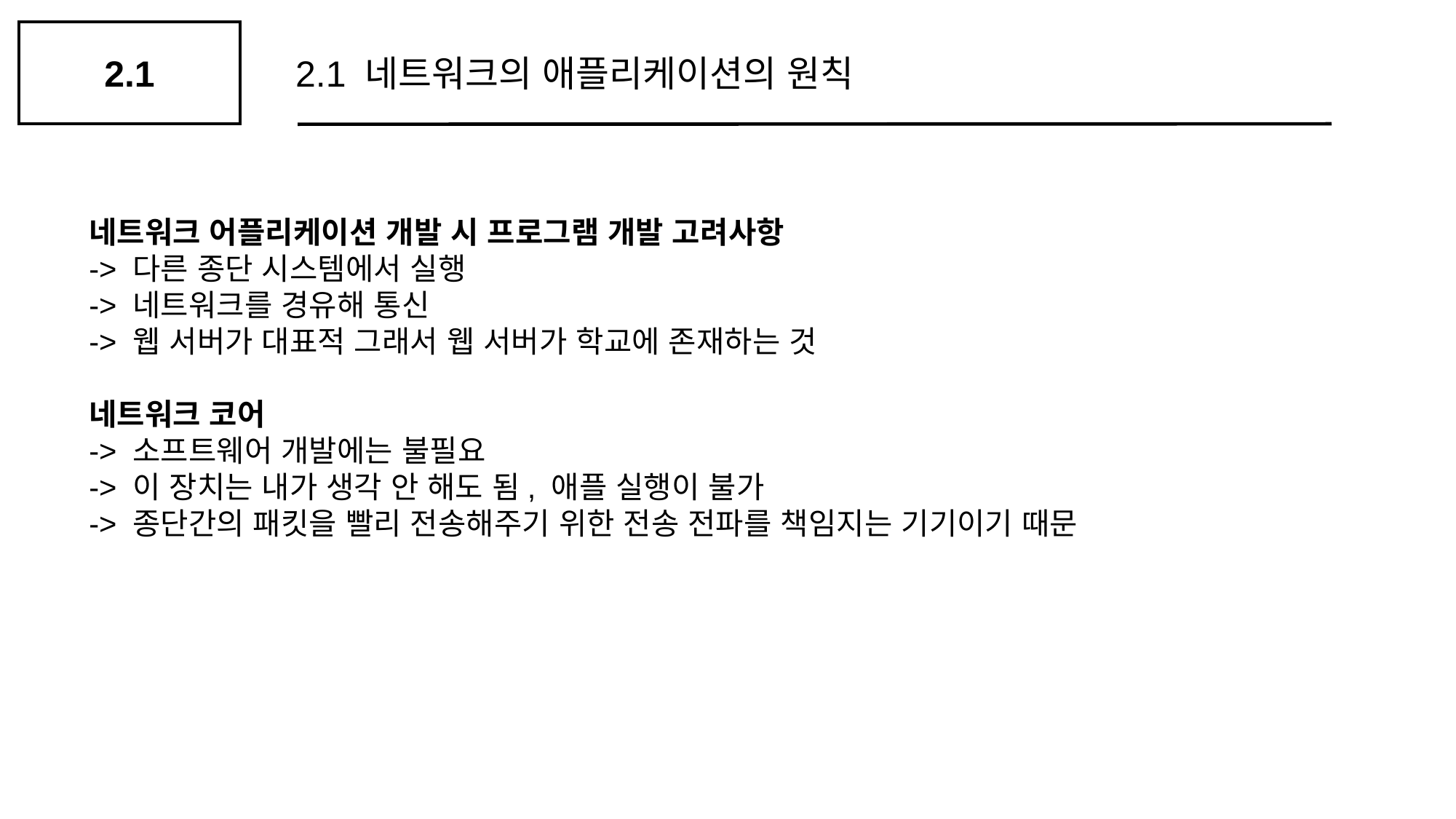

2.1
2.1 네트워크의 애플리케이션의 원칙
네트워크 어플리케이션 개발 시 프로그램 개발 고려사항
-> 다른 종단 시스템에서 실행
-> 네트워크를 경유해 통신
-> 웹 서버가 대표적 그래서 웹 서버가 학교에 존재하는 것

네트워크 코어
-> 소프트웨어 개발에는 불필요
-> 이 장치는 내가 생각 안 해도 됨, 애플 실행이 불가
-> 종단간의 패킷을 빨리 전송해주기 위한 전송 전파를 책임지는 기기이기 때문